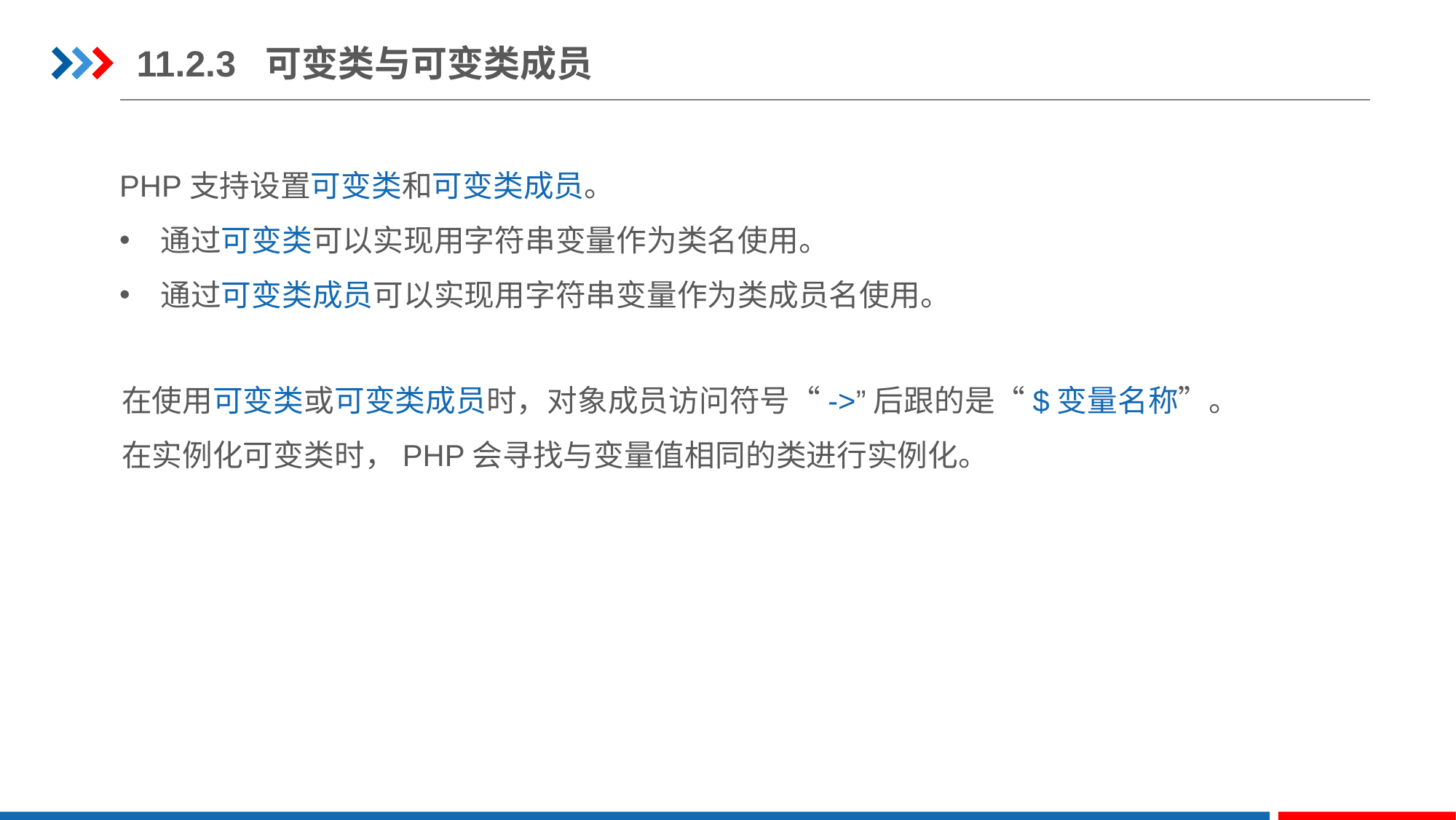

11.2.3  可变类与可变类成员
PHP支持设置可变类和可变类成员。
通过可变类可以实现用字符串变量作为类名使用。
通过可变类成员可以实现用字符串变量作为类成员名使用。
在使用可变类或可变类成员时，对象成员访问符号“->”后跟的是“$变量名称”。
在实例化可变类时，PHP会寻找与变量值相同的类进行实例化。